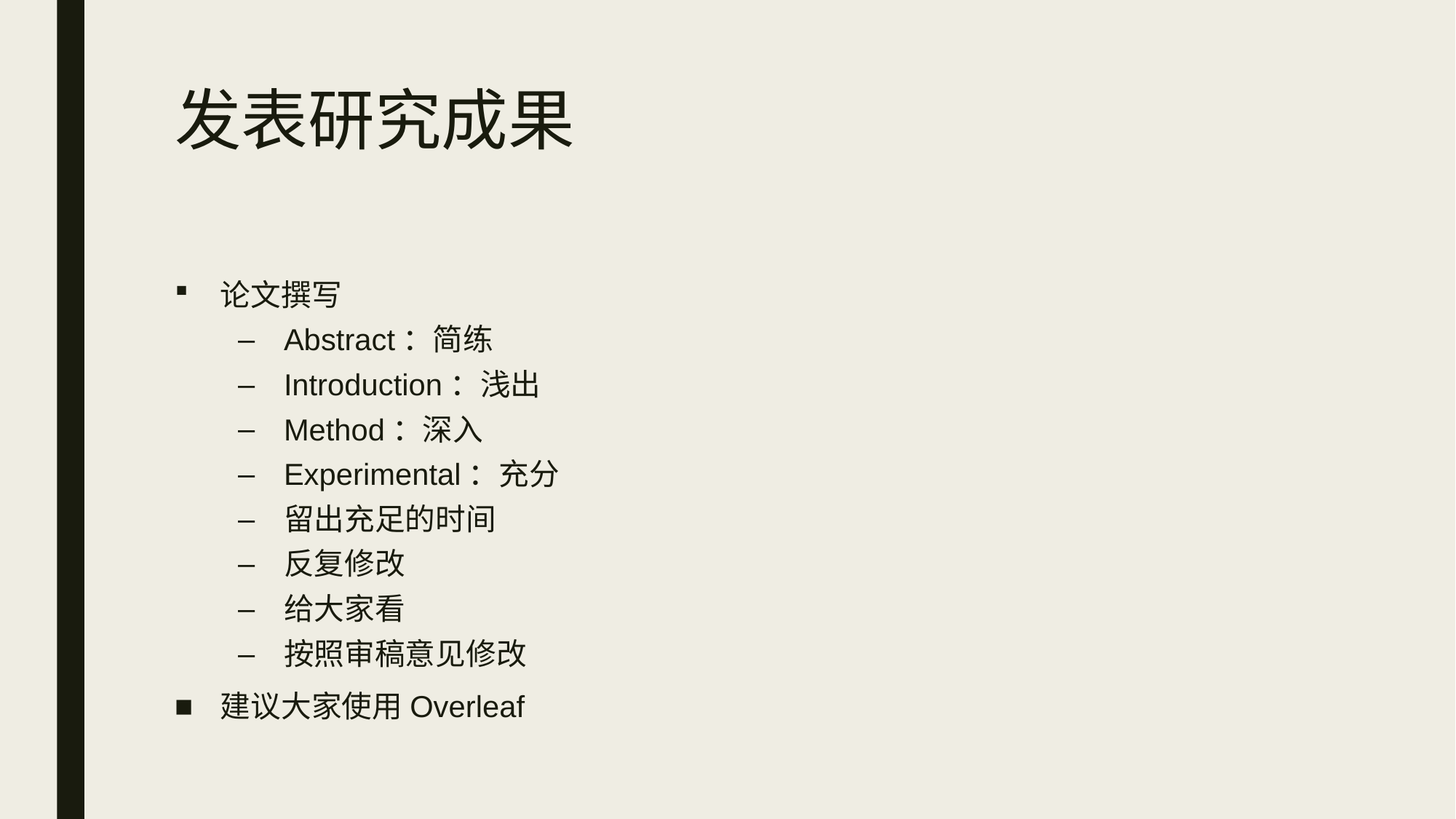

# 发表研究成果
论文撰写
Abstract：简练
Introduction：浅出
Method：深入
Experimental：充分
留出充足的时间
反复修改
给大家看
按照审稿意见修改
建议大家使用Overleaf